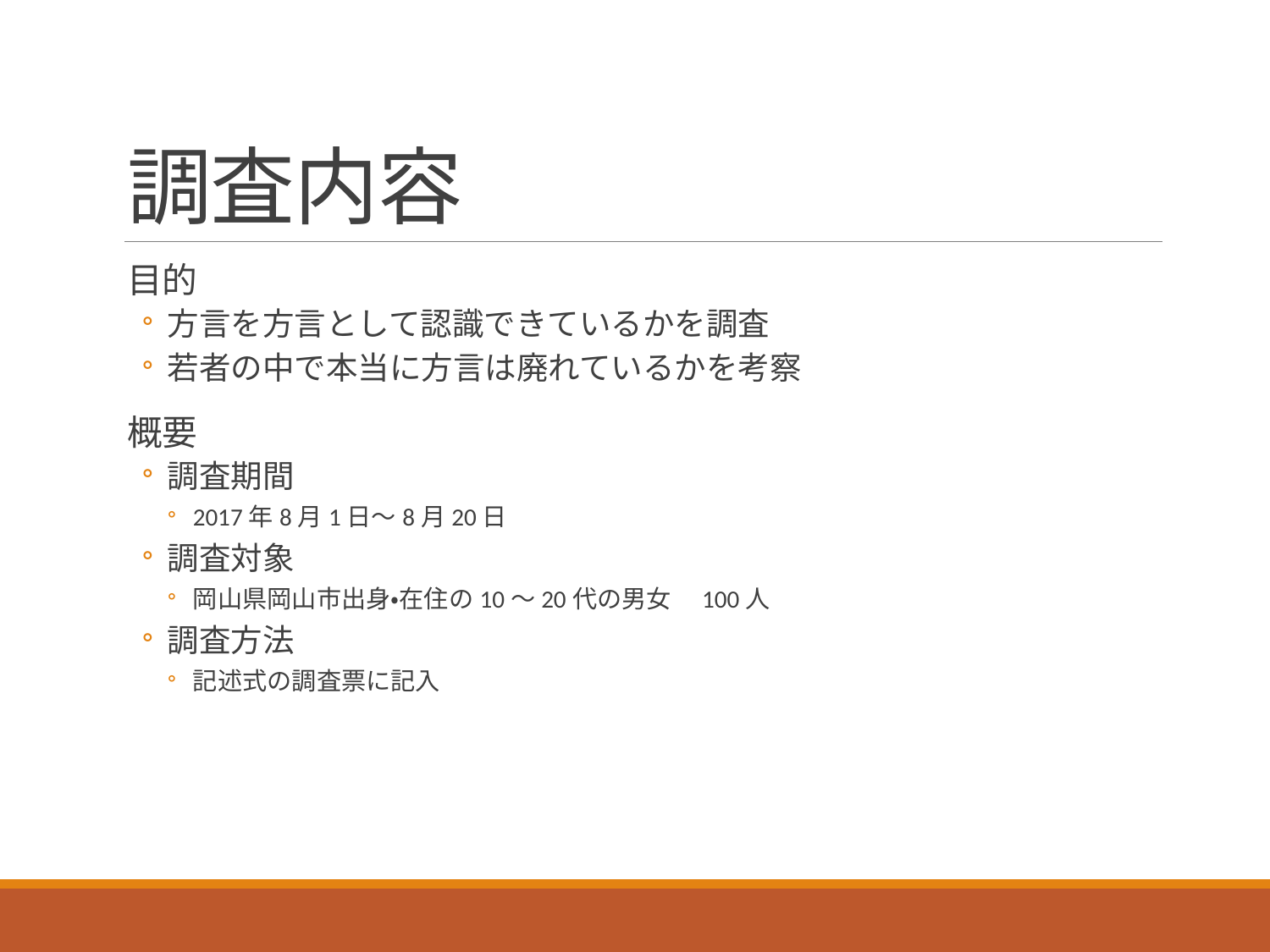

# 調査内容
目的
方言を方言として認識できているかを調査
若者の中で本当に方言は廃れているかを考察
概要
調査期間
2017年8月1日～8月20日
調査対象
岡山県岡山市出身・在住の10～20代の男女　100人
調査方法
記述式の調査票に記入